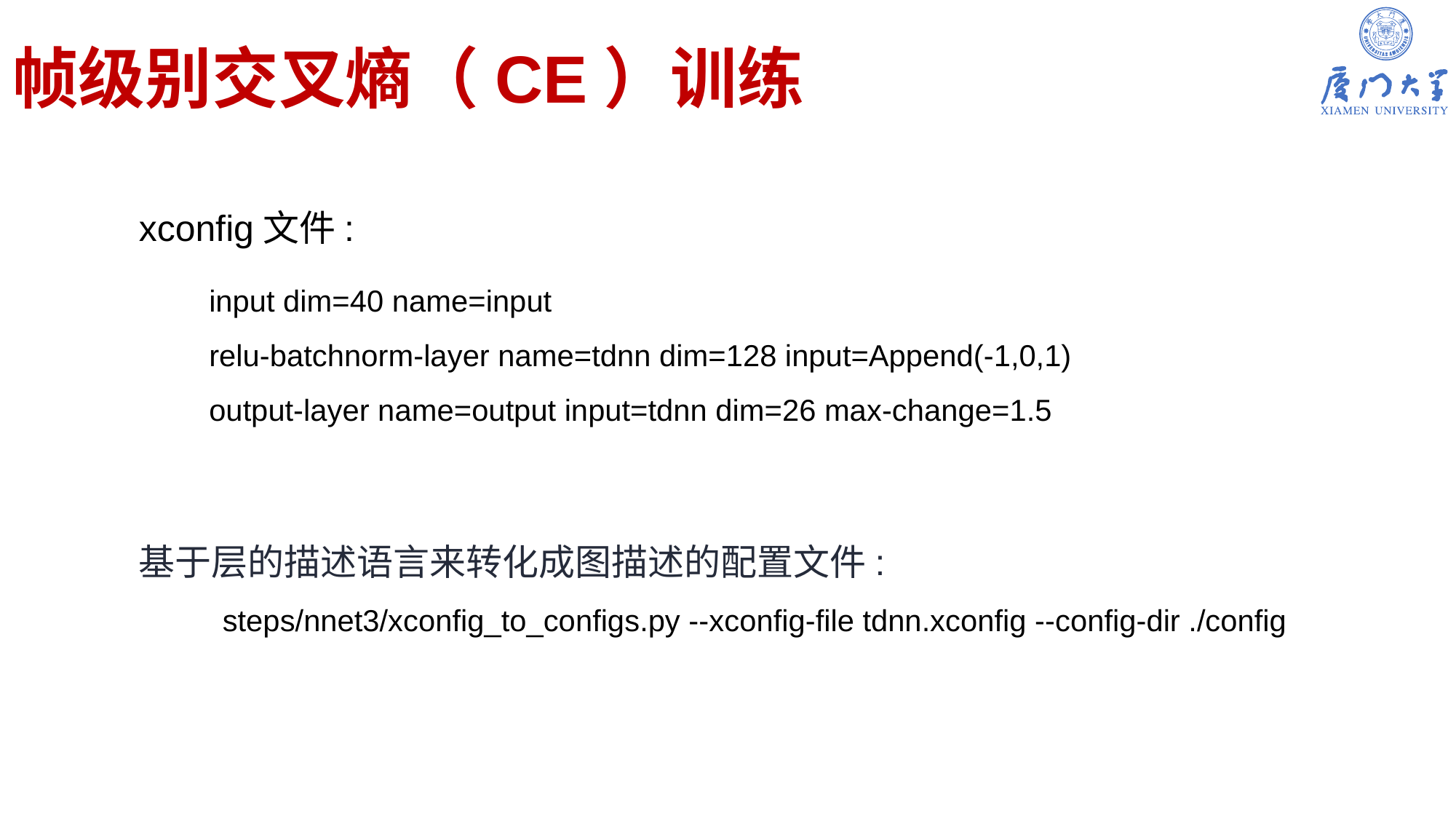

# 帧级别交叉熵（CE）训练
xconfig文件:
input dim=40 name=input
relu-batchnorm-layer name=tdnn dim=128 input=Append(-1,0,1)
output-layer name=output input=tdnn dim=26 max-change=1.5
基于层的描述语言来转化成图描述的配置文件:
          steps/nnet3/xconfig_to_configs.py --xconfig-file tdnn.xconfig --config-dir ./config